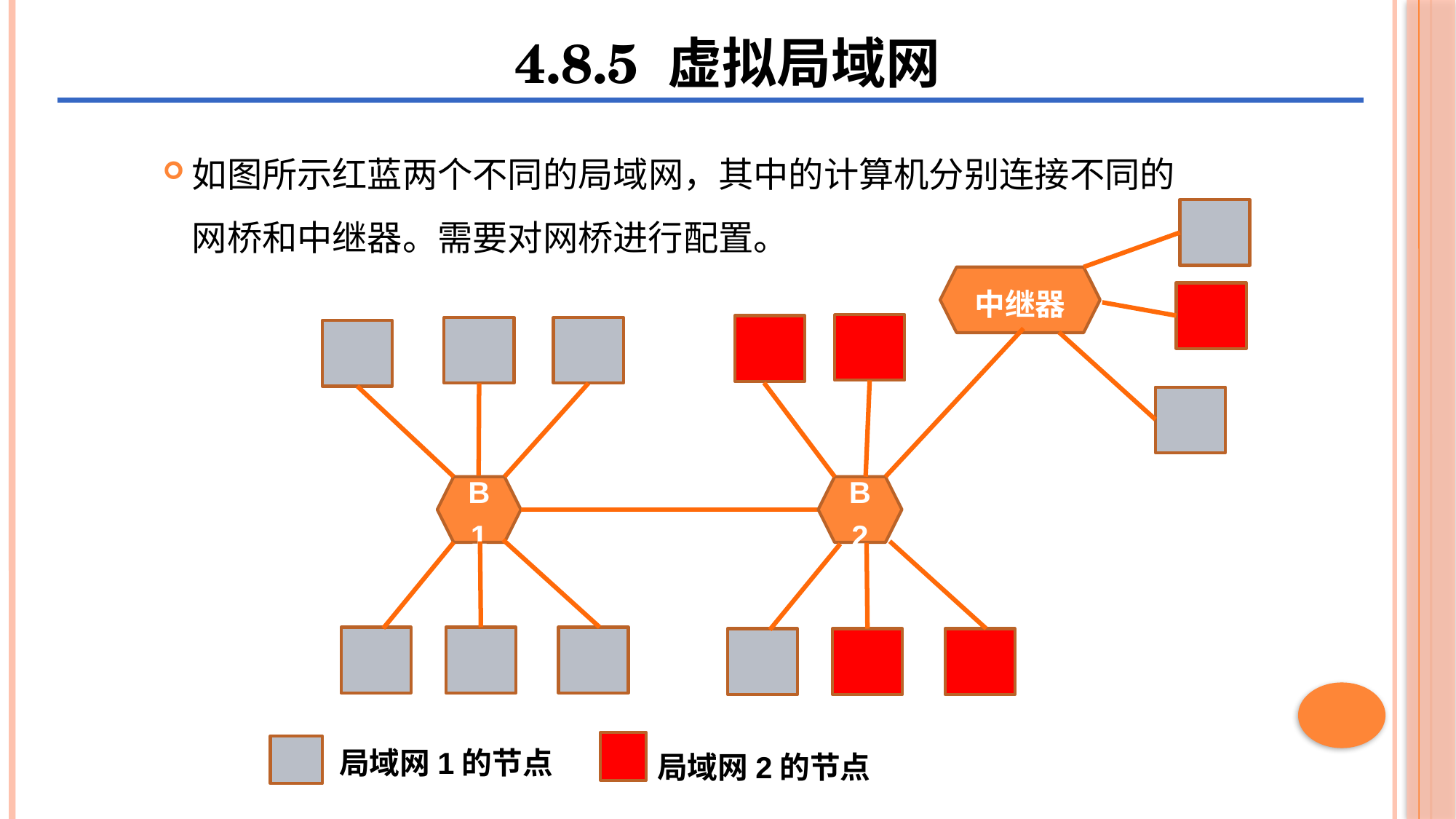

4.8.5 虚拟局域网
二、CSMA/CA协议
如图所示红蓝两个不同的局域网，其中的计算机分别连接不同的网桥和中继器。需要对网桥进行配置。

中继器

B1
B2

局域网1的节点

局域网2的节点